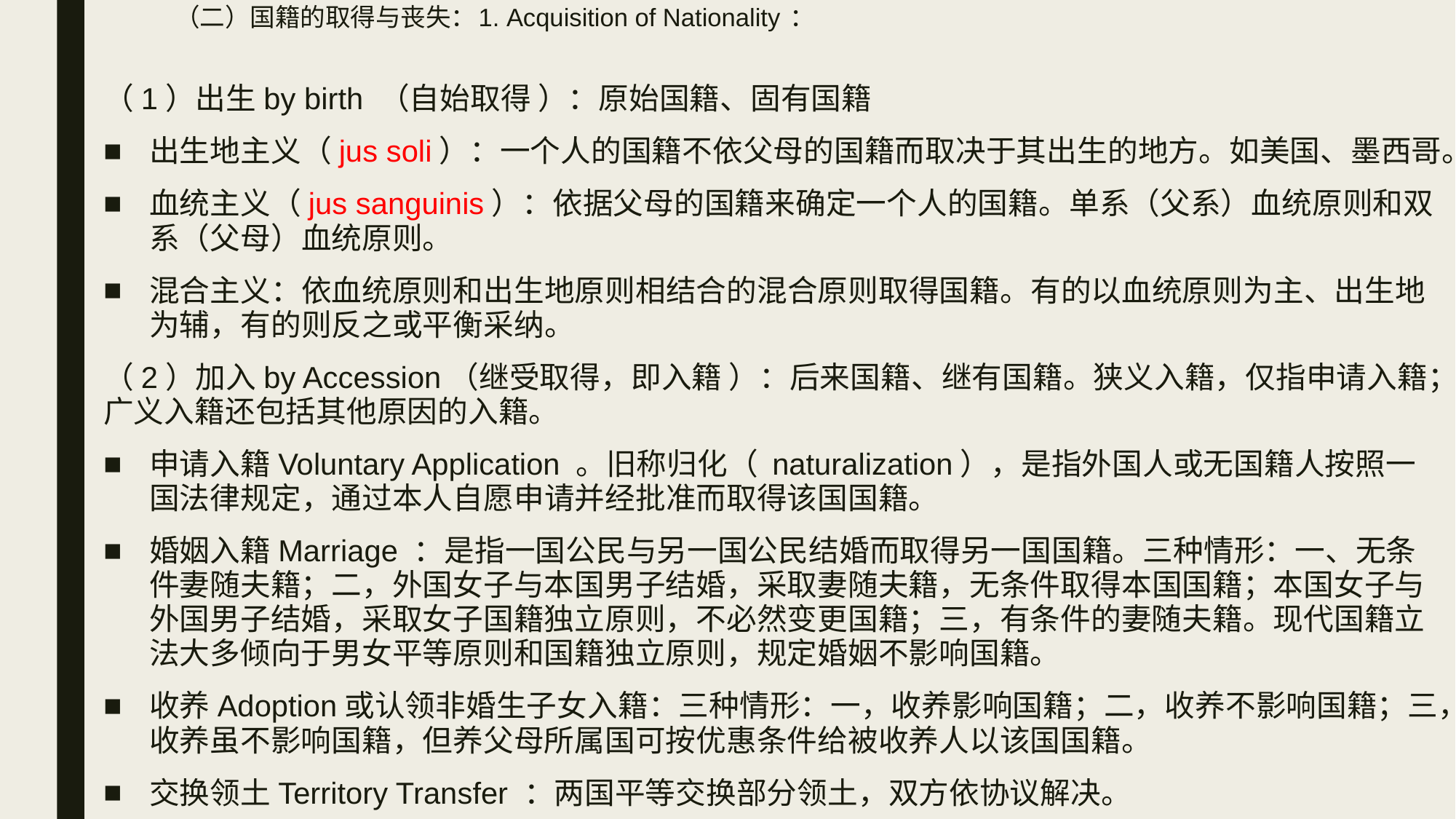

# （二）国籍的取得与丧失：1. Acquisition of Nationality ：
（1）出生by birth （自始取得 ）：原始国籍、固有国籍
出生地主义（jus soli）：一个人的国籍不依父母的国籍而取决于其出生的地方。如美国、墨西哥。
血统主义（jus sanguinis）：依据父母的国籍来确定一个人的国籍。单系（父系）血统原则和双系（父母）血统原则。
混合主义：依血统原则和出生地原则相结合的混合原则取得国籍。有的以血统原则为主、出生地为辅，有的则反之或平衡采纳。
（2）加入by Accession（继受取得，即入籍 ）：后来国籍、继有国籍。狭义入籍，仅指申请入籍；广义入籍还包括其他原因的入籍。
申请入籍Voluntary Application 。旧称归化（ naturalization），是指外国人或无国籍人按照一国法律规定，通过本人自愿申请并经批准而取得该国国籍。
婚姻入籍Marriage ：是指一国公民与另一国公民结婚而取得另一国国籍。三种情形：一、无条件妻随夫籍；二，外国女子与本国男子结婚，采取妻随夫籍，无条件取得本国国籍；本国女子与外国男子结婚，采取女子国籍独立原则，不必然变更国籍；三，有条件的妻随夫籍。现代国籍立法大多倾向于男女平等原则和国籍独立原则，规定婚姻不影响国籍。
收养Adoption或认领非婚生子女入籍：三种情形：一，收养影响国籍；二，收养不影响国籍；三，收养虽不影响国籍，但养父母所属国可按优惠条件给被收养人以该国国籍。
交换领土Territory Transfer ：两国平等交换部分领土，双方依协议解决。